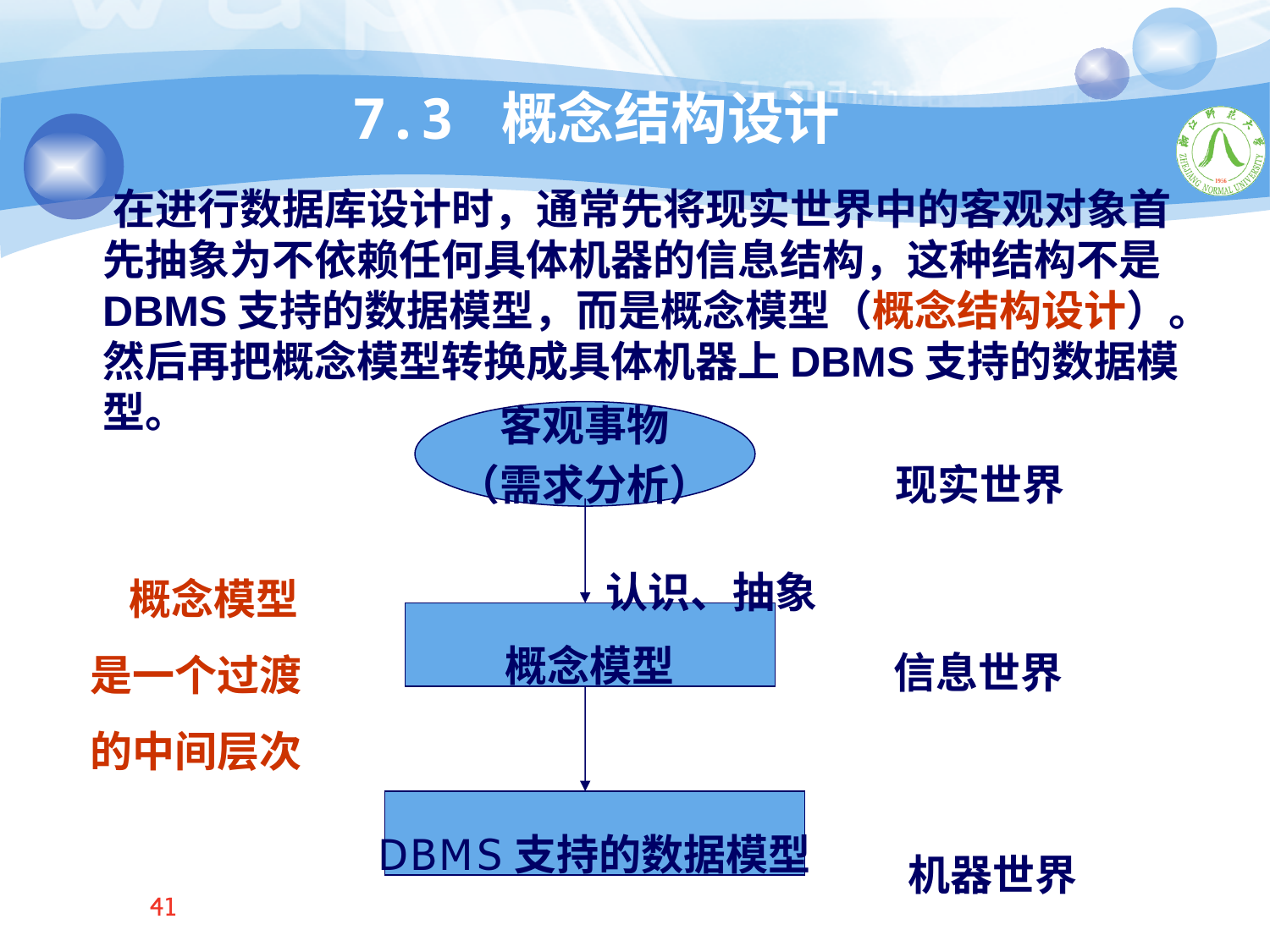

# 7.3 概念结构设计
     在进行数据库设计时，通常先将现实世界中的客观对象首先抽象为不依赖任何具体机器的信息结构，这种结构不是DBMS支持的数据模型，而是概念模型（概念结构设计）。然后再把概念模型转换成具体机器上DBMS支持的数据模型。
客观事物
（需求分析）
现实世界

认识、抽象
信息世界
概念模型

DBMS支持的数据模型
机器世界
   概念模型是一个过渡的中间层次
41